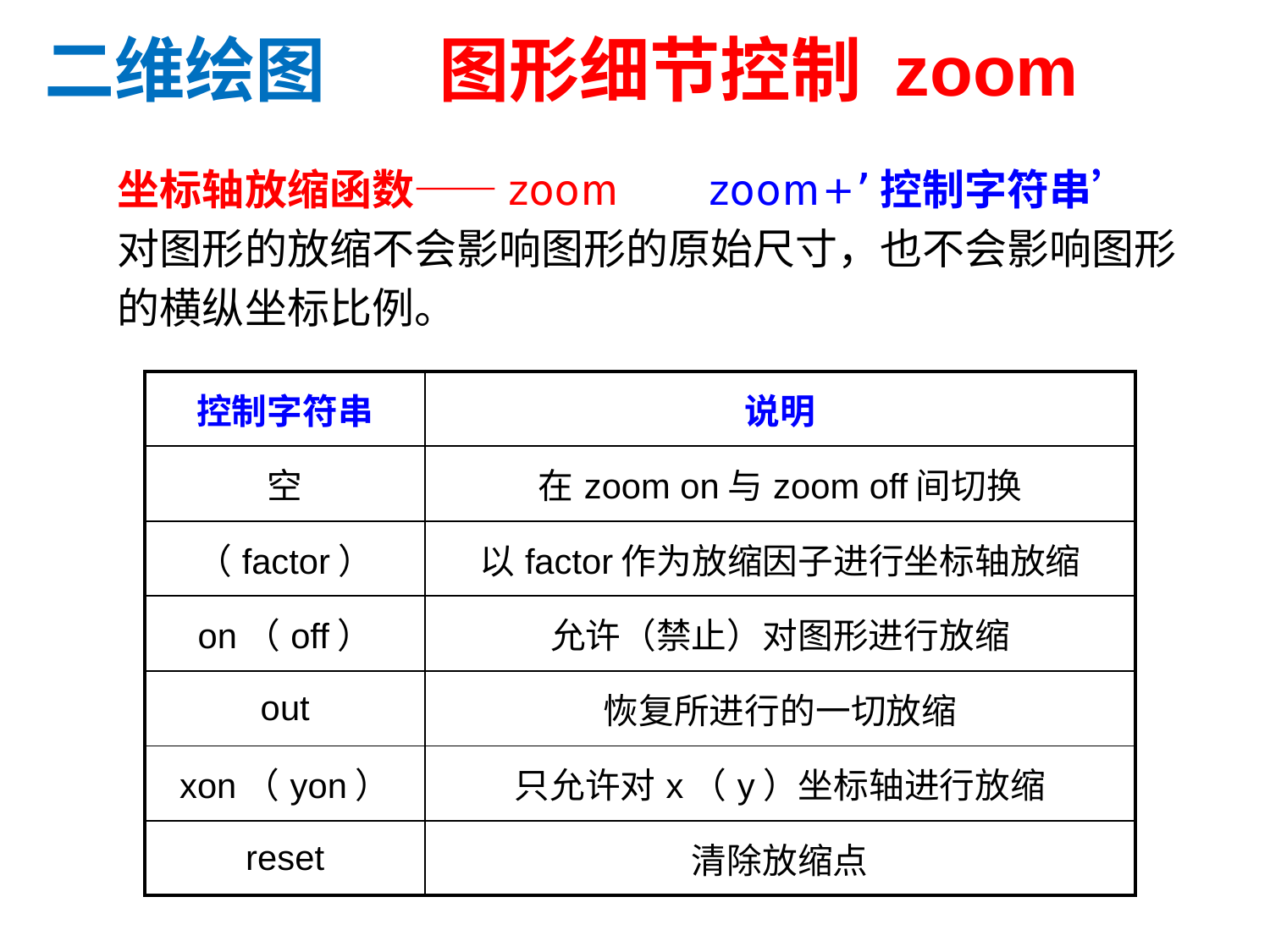

二维绘图       图形细节控制 zoom
坐标轴放缩函数——zoom       zoom+’控制字符串’
对图形的放缩不会影响图形的原始尺寸，也不会影响图形
的横纵坐标比例。
| 控制字符串 | 说明 |
| --- | --- |
| 空 | 在zoom on与zoom off间切换 |
| （factor） | 以factor作为放缩因子进行坐标轴放缩 |
| on（off） | 允许（禁止）对图形进行放缩 |
| out | 恢复所进行的一切放缩 |
| xon（yon） | 只允许对x（y）坐标轴进行放缩 |
| reset | 清除放缩点 |
31